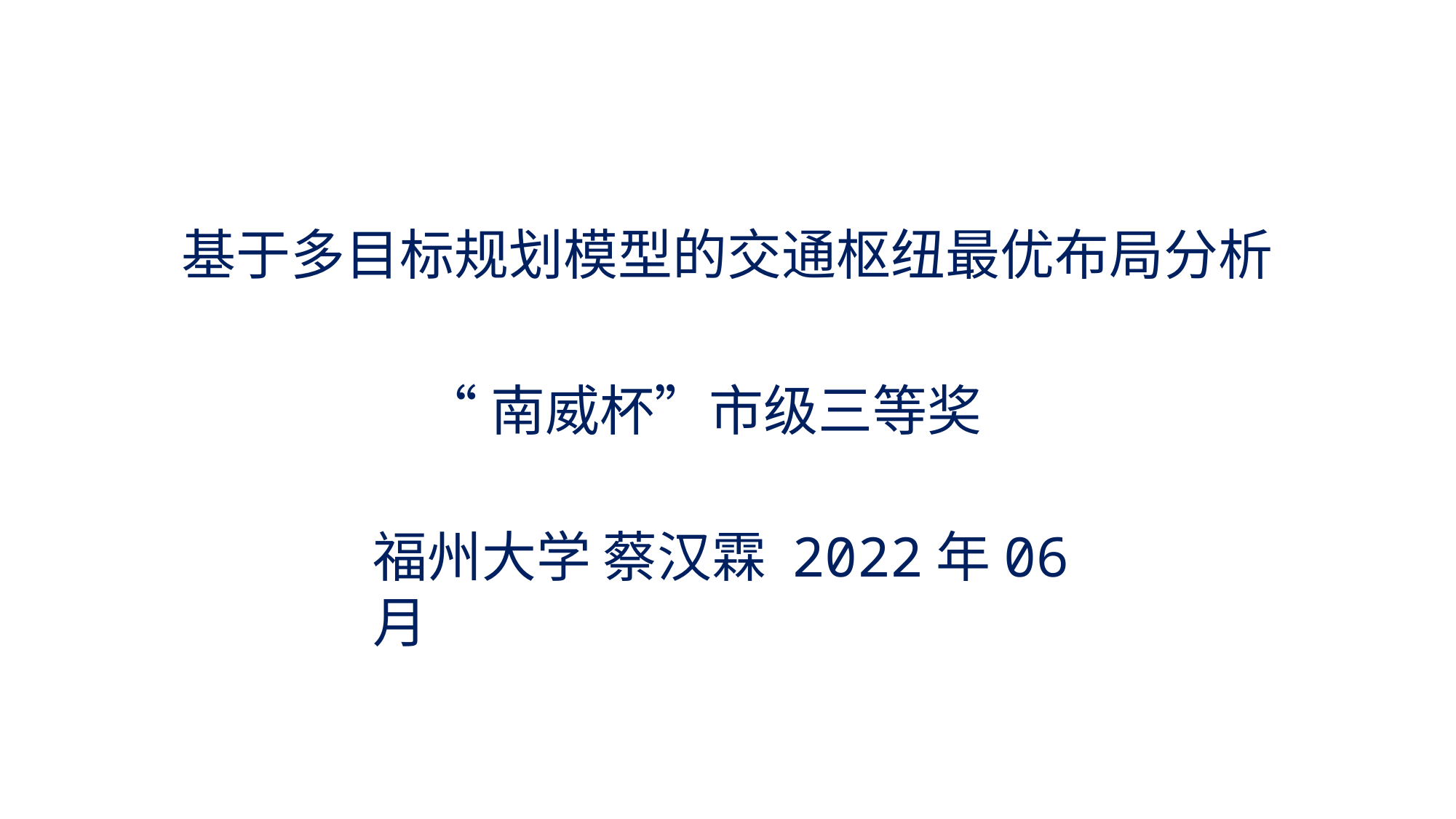

基于多目标规划模型的交通枢纽最优布局分析
“南威杯”市级三等奖
福州大学 蔡汉霖 2022年06月